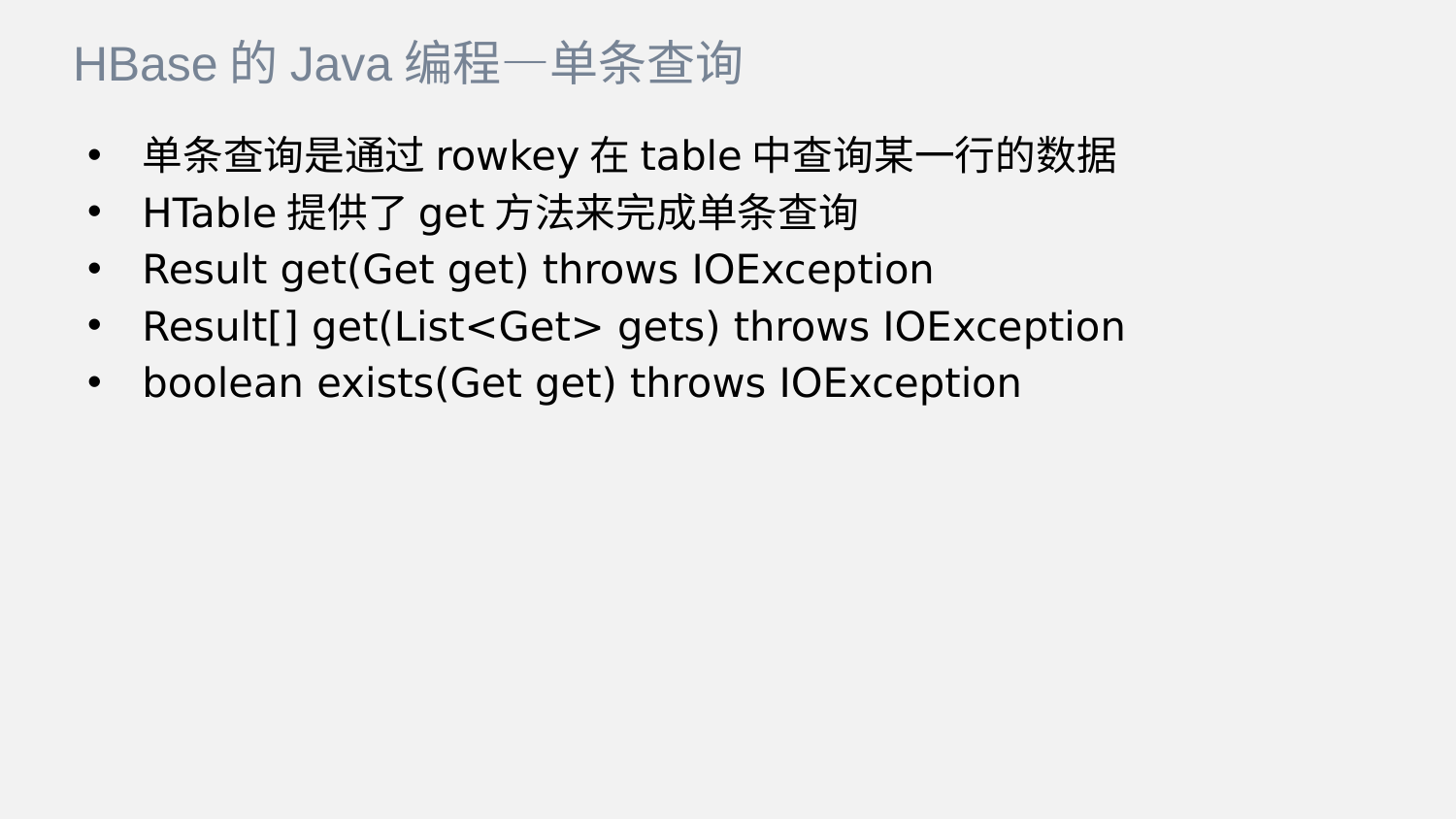

HBase的Java编程—单条查询
单条查询是通过rowkey在table中查询某一行的数据
HTable提供了get方法来完成单条查询
Result get(Get get) throws IOException
Result[] get(List<Get> gets) throws IOException
boolean exists(Get get) throws IOException